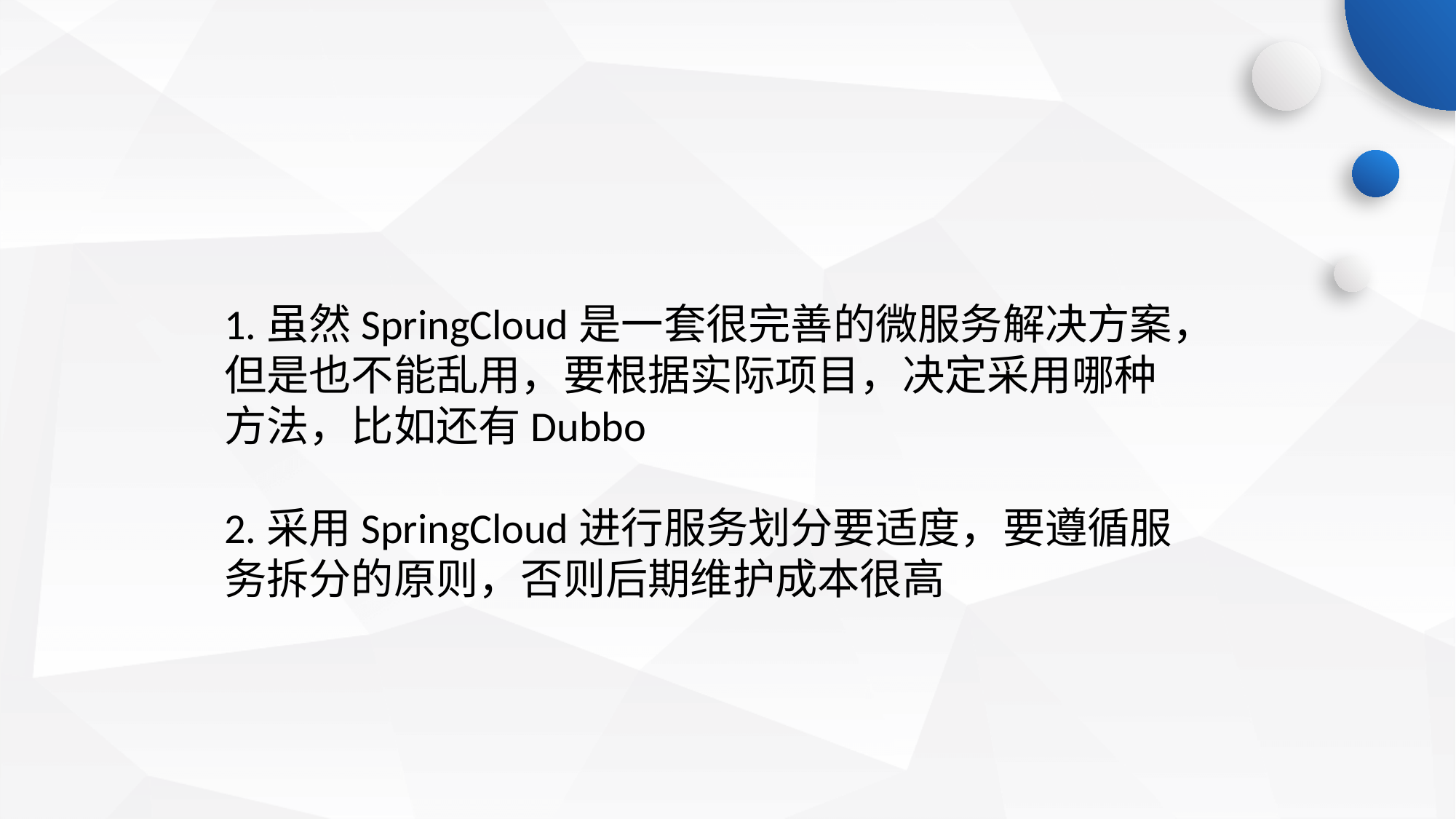

1.虽然SpringCloud是一套很完善的微服务解决方案，但是也不能乱用，要根据实际项目，决定采用哪种方法，比如还有Dubbo

2.采用SpringCloud进行服务划分要适度，要遵循服务拆分的原则，否则后期维护成本很高